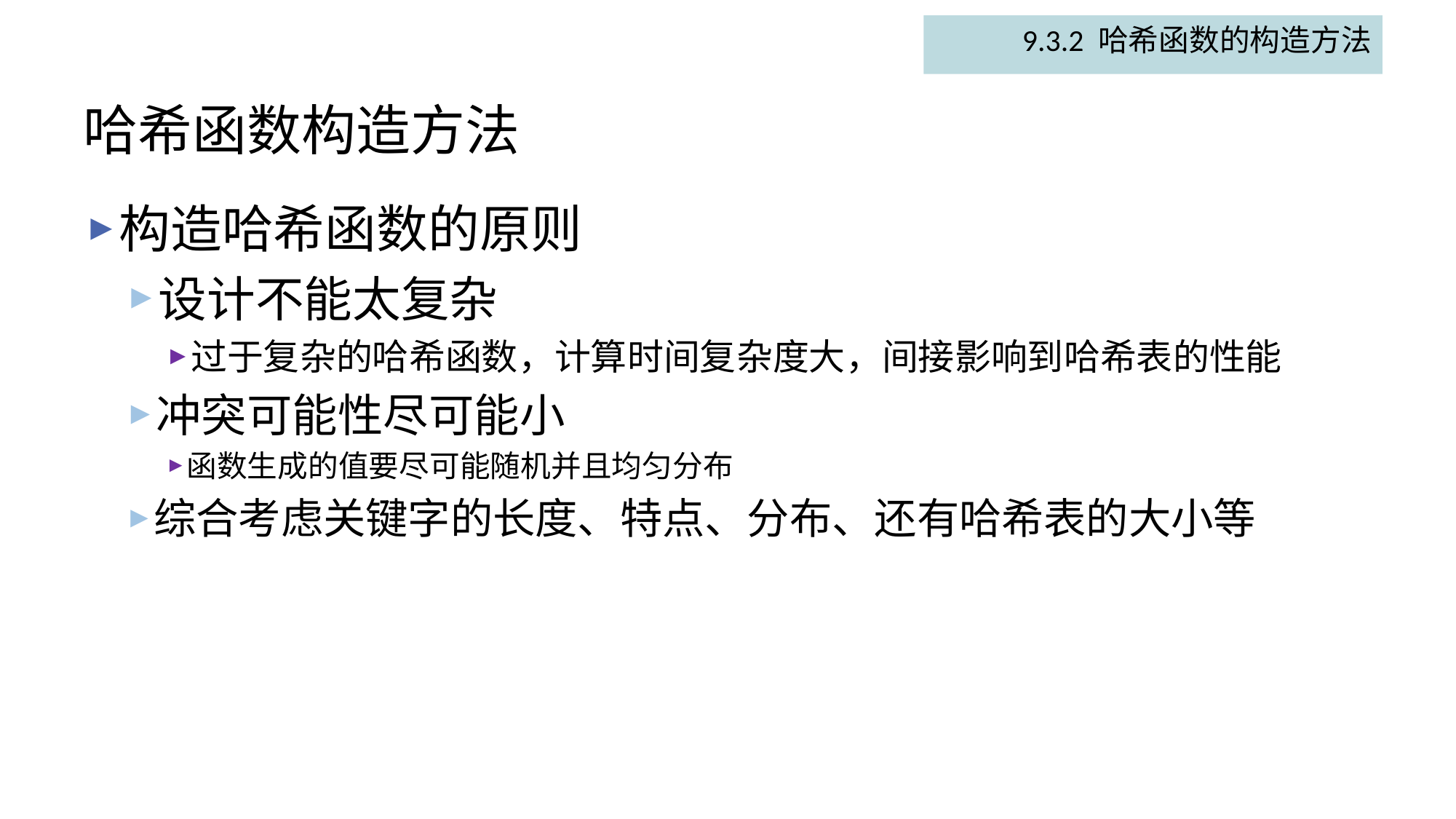

9.3.2 哈希函数的构造方法
# 哈希函数构造方法
构造哈希函数的原则
设计不能太复杂
过于复杂的哈希函数，计算时间复杂度大，间接影响到哈希表的性能
冲突可能性尽可能小
函数生成的值要尽可能随机并且均匀分布
综合考虑关键字的长度、特点、分布、还有哈希表的大小等